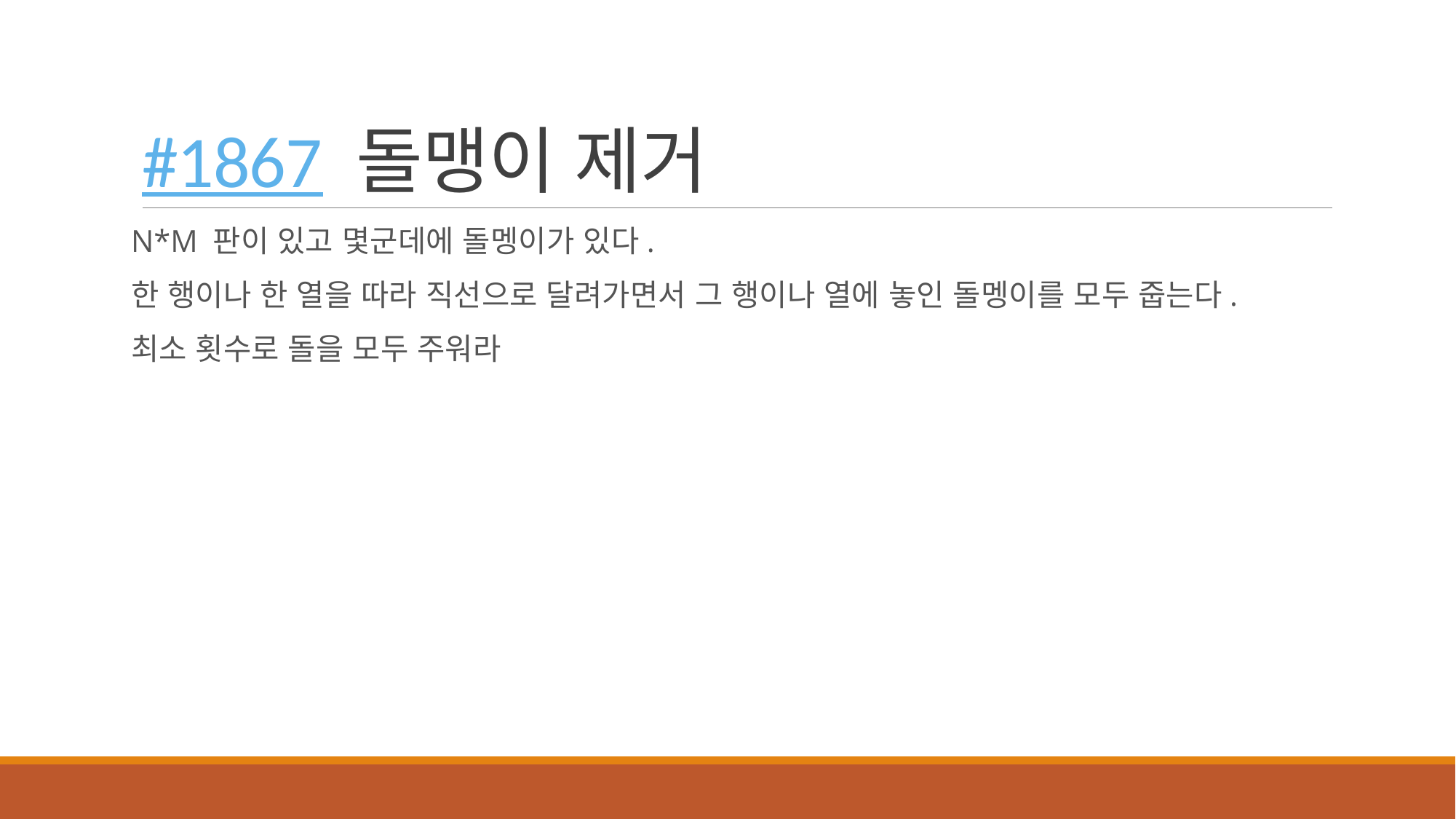

# #1867 돌맹이 제거
N*M 판이 있고 몇군데에 돌멩이가 있다.
한 행이나 한 열을 따라 직선으로 달려가면서 그 행이나 열에 놓인 돌멩이를 모두 줍는다.
최소 횟수로 돌을 모두 주워라